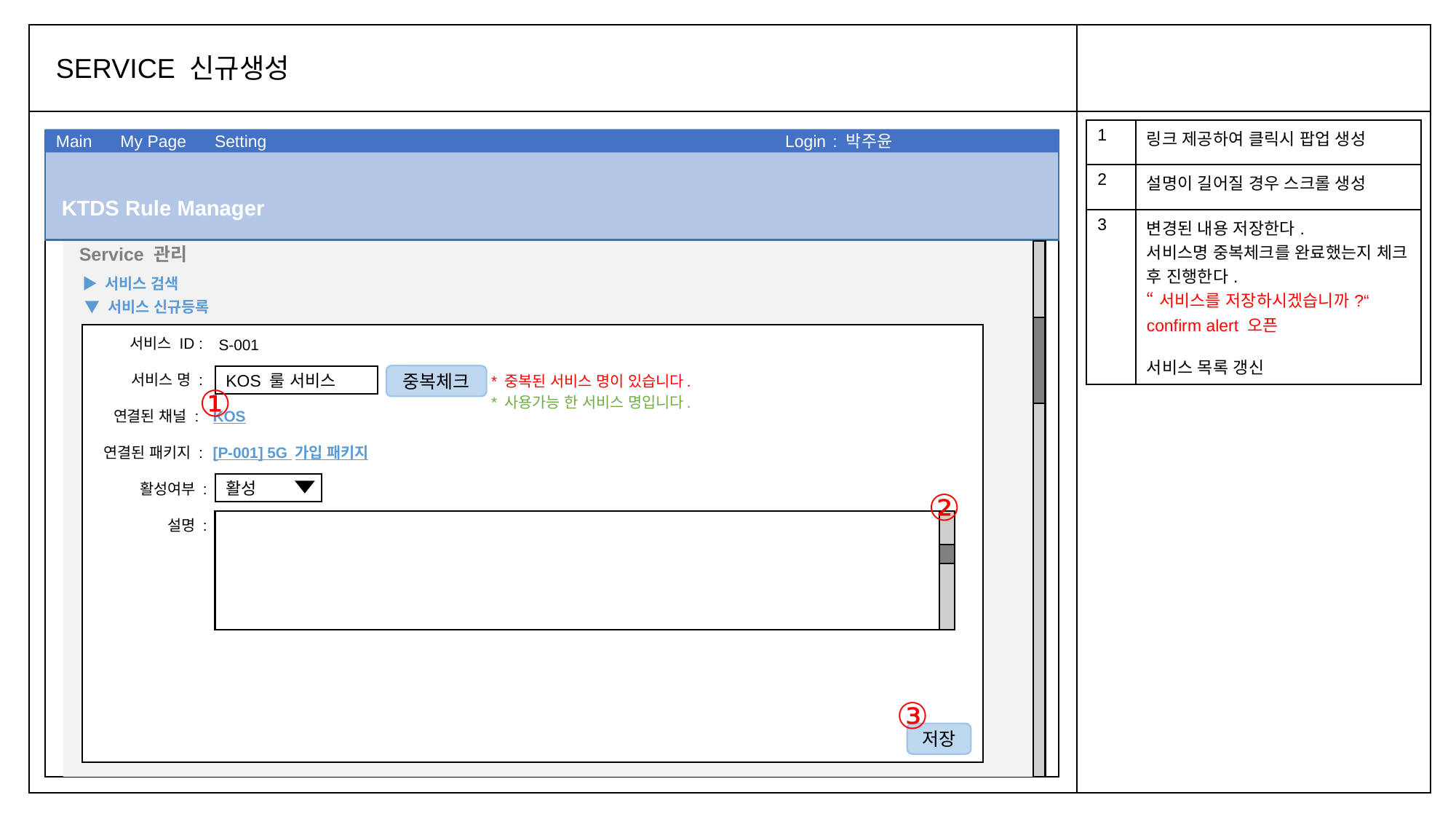

SERVICE 신규생성
| 1 | 링크 제공하여 클릭시 팝업 생성 |
| --- | --- |
| 2 | 설명이 길어질 경우 스크롤 생성 |
| 3 | 변경된 내용 저장한다. 서비스명 중복체크를 완료했는지 체크 후 진행한다. “서비스를 저장하시겠습니까?“ confirm alert 오픈 서비스 목록 갱신 |
Main      My Page      Setting                                                                                                              Login : 박주윤

KTDS Rule Manager
Service 관리

▶ 서비스 검색
▼ 서비스 신규등록

S-001

서비스 ID :

서비스 명 :

연결된 채널 :

연결된 패키지 :

활성여부 :

설명 :

* 중복된 서비스 명이 있습니다.
중복체크
KOS 룰 서비스
* 사용가능 한 서비스 명입니다.
①
KOS
[P-001] 5G 가입 패키지
활성

②

③
저장